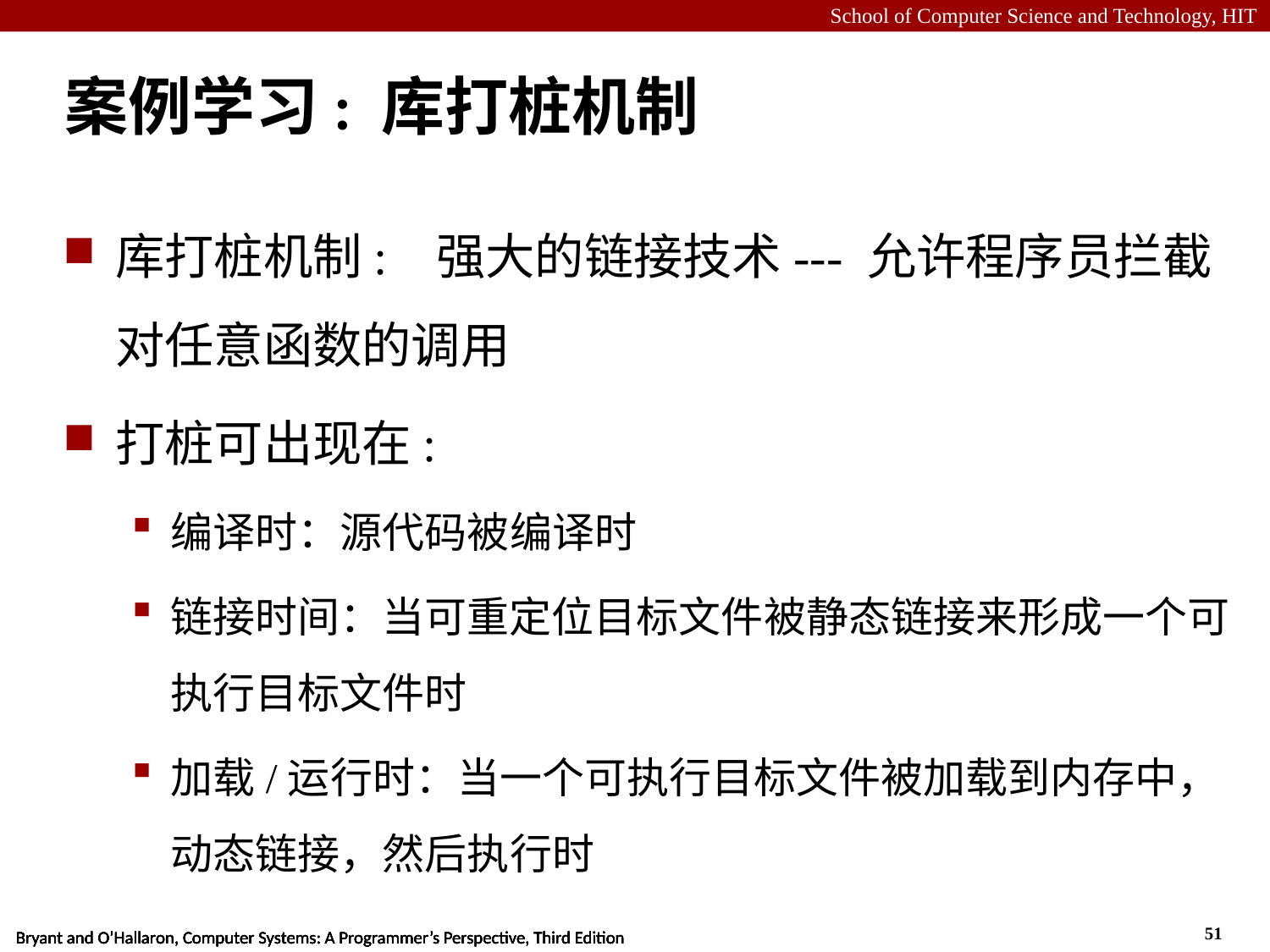

# 案例学习: 库打桩机制
库打桩机制:   强大的链接技术--- 允许程序员拦截对任意函数的调用
打桩可出现在:
编译时：源代码被编译时
链接时间：当可重定位目标文件被静态链接来形成一个可执行目标文件时
加载/运行时：当一个可执行目标文件被加载到内存中，动态链接，然后执行时